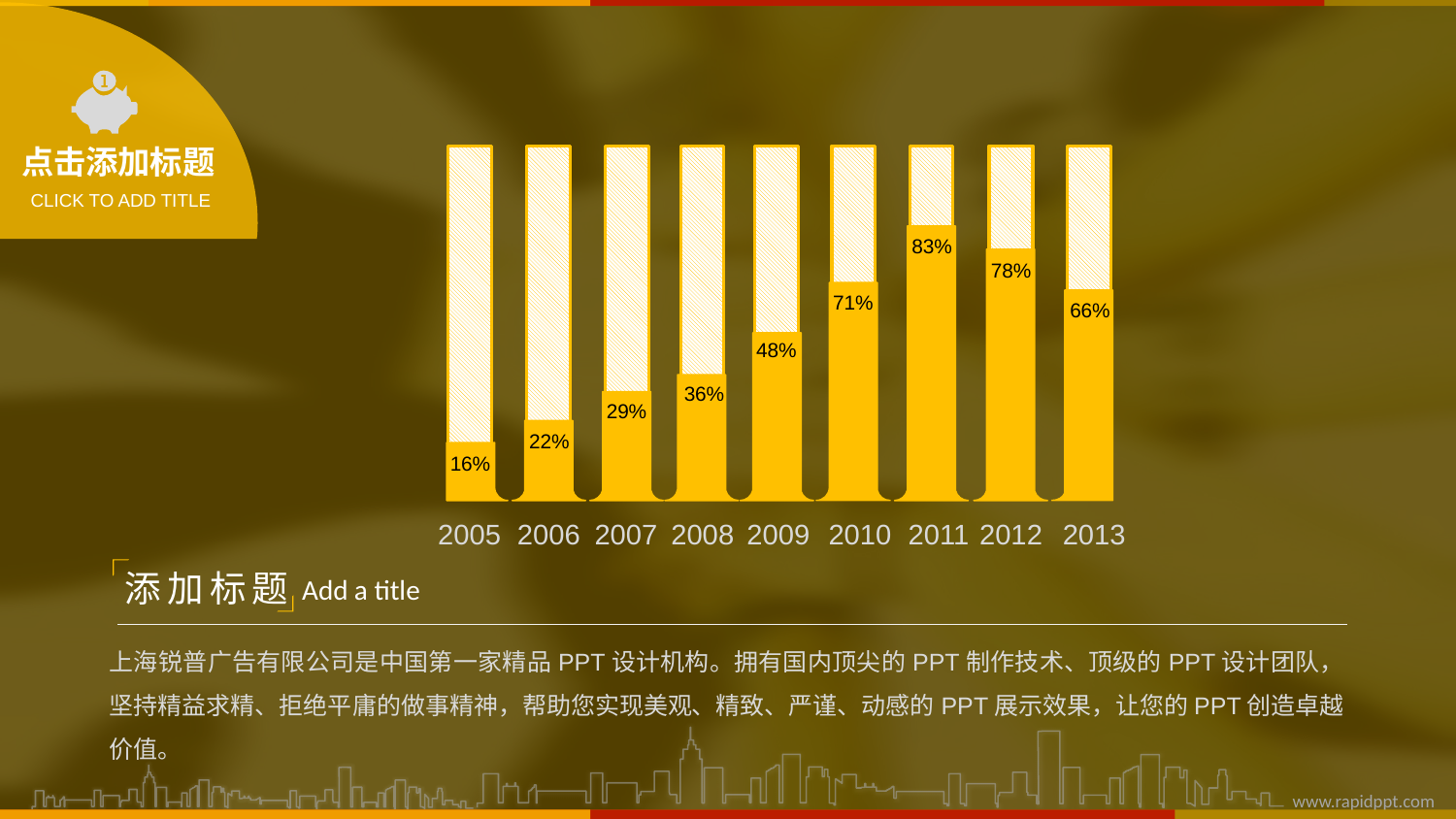

点击添加标题
CLICK TO ADD TITLE

16%
2005

22%
2006

29%
2007

36%

2008

48%

2009

71%
2010

83%
2011

78%
2012

66%
2013
添加标题

Add a title

上海锐普广告有限公司是中国第一家精品PPT设计机构。拥有国内顶尖的PPT制作技术、顶级的PPT设计团队， 坚持精益求精、拒绝平庸的做事精神，帮助您实现美观、精致、严谨、动感的PPT展示效果，让您的PPT创造卓越价值。